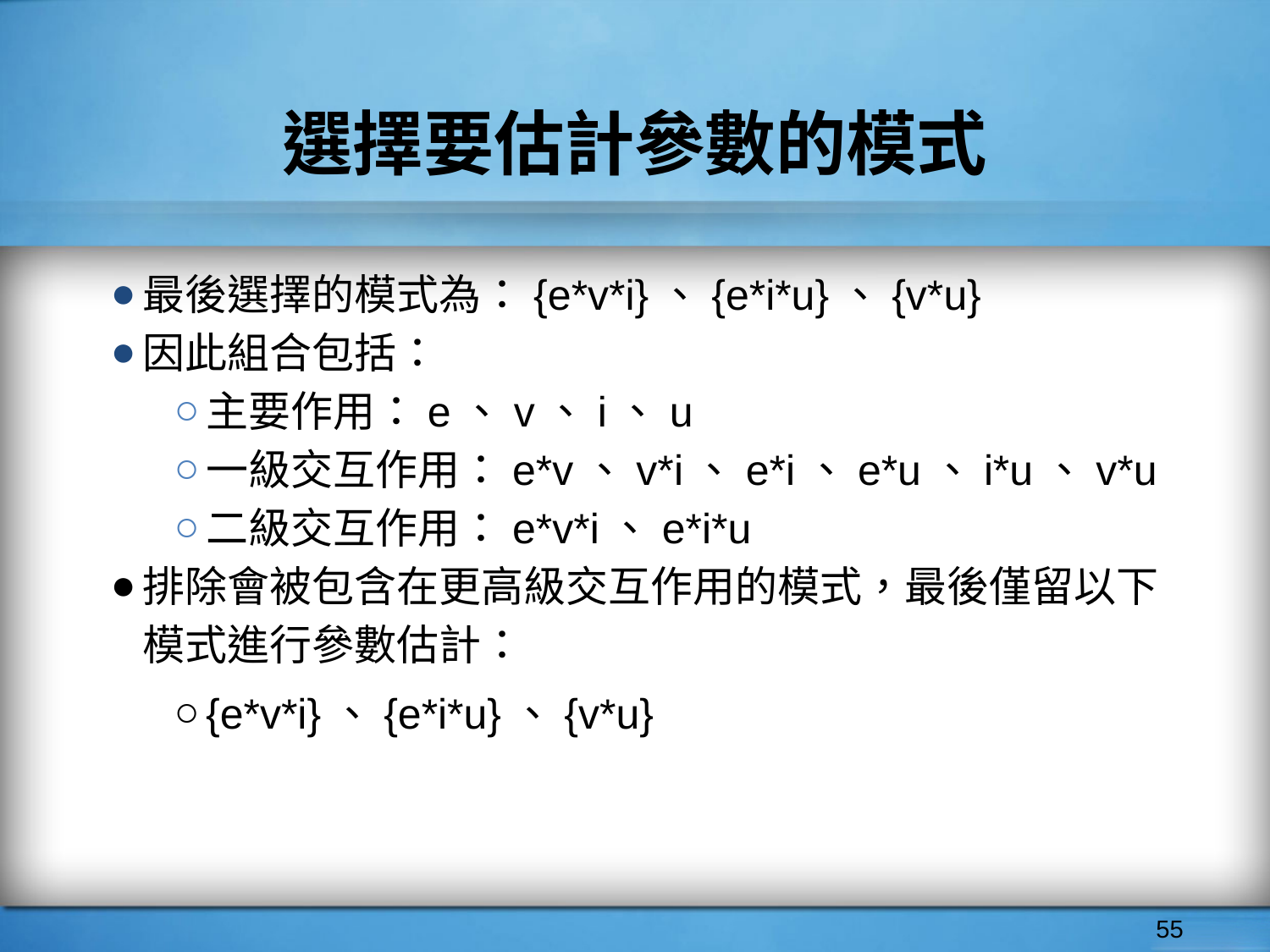

# 選擇要估計參數的模式
最後選擇的模式為：{e*v*i}、{e*i*u}、{v*u}
因此組合包括：
主要作用：e、v、i、u
一級交互作用：e*v、v*i、e*i、e*u、i*u、v*u
二級交互作用：e*v*i、e*i*u
排除會被包含在更高級交互作用的模式，最後僅留以下模式進行參數估計：
{e*v*i}、{e*i*u}、{v*u}
55